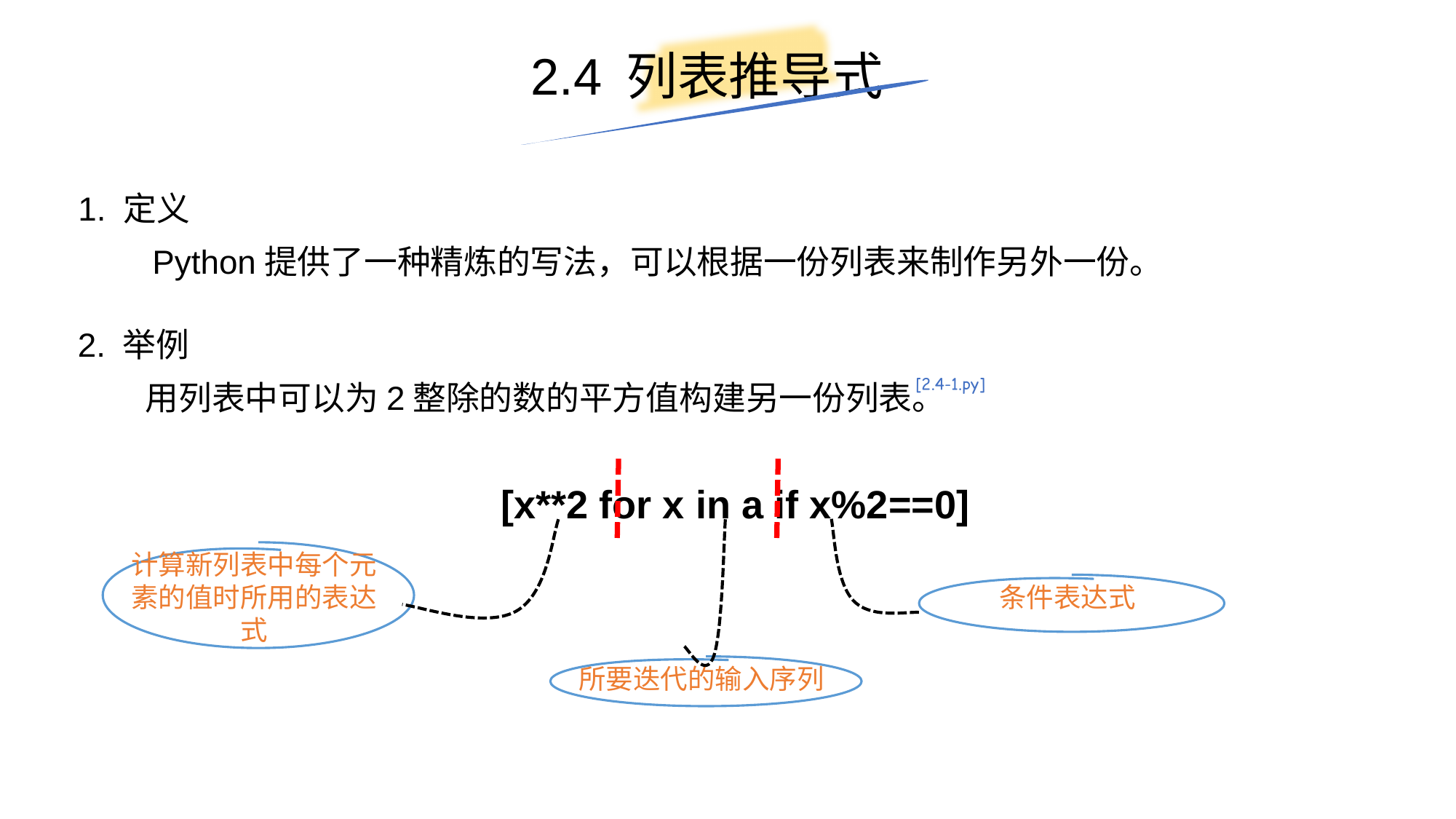

# 2.4 列表推导式

1. 定义
        Python提供了一种精炼的写法，可以根据一份列表来制作另外一份。
2. 举例
        用列表中可以为2整除的数的平方值构建另一份列表。
[2.4-1.py]
[x**2 for x in a if x%2==0]

计算新列表中每个元素的值时所用的表达式

条件表达式

所要迭代的输入序列